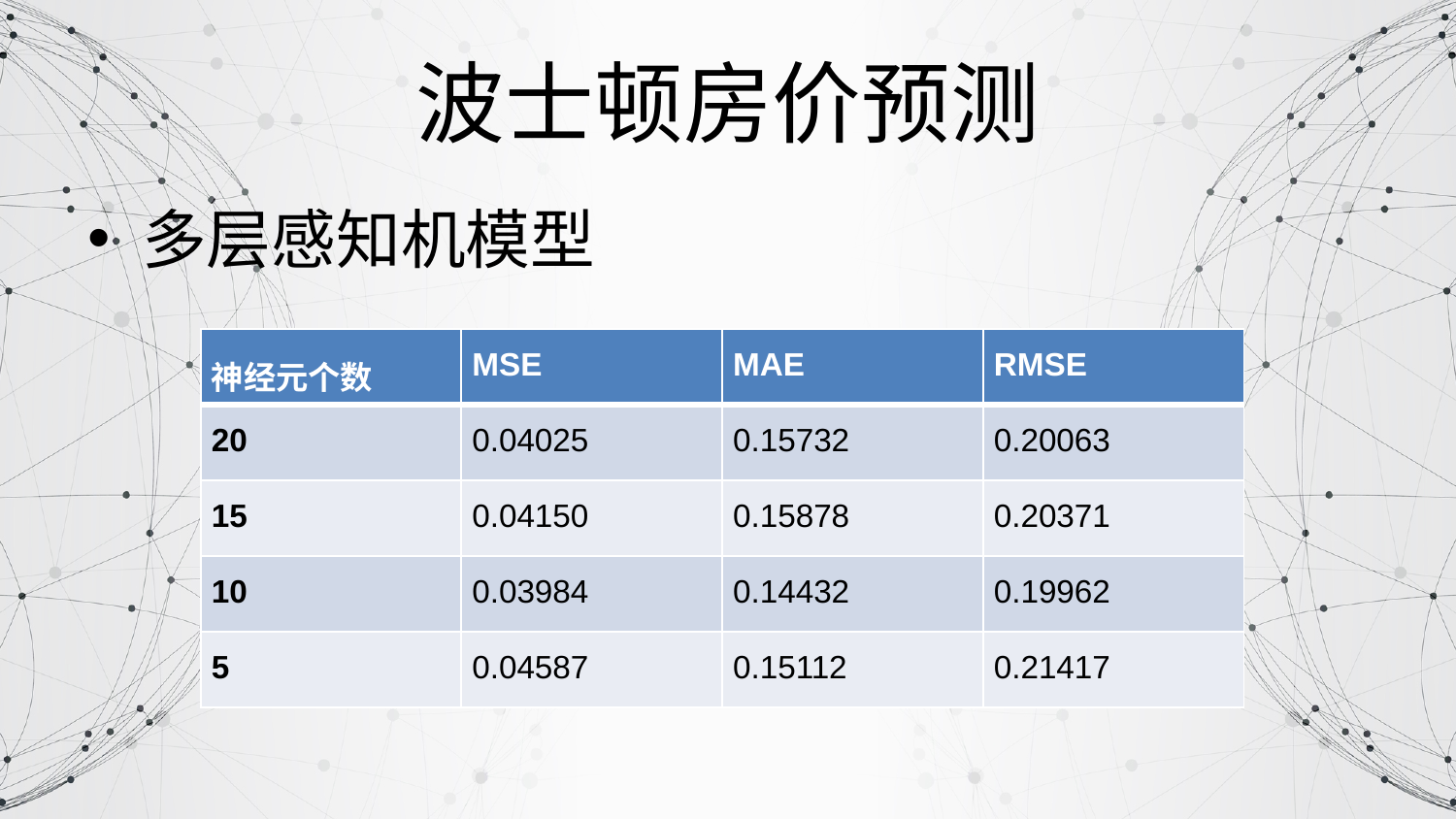

# 波士顿房价预测
多层感知机模型

| 神经元个数 | MSE | MAE | RMSE |
| --- | --- | --- | --- |
| 20 | 0.04025 | 0.15732 | 0.20063 |
| 15 | 0.04150 | 0.15878 | 0.20371 |
| 10 | 0.03984 | 0.14432 | 0.19962 |
| 5 | 0.04587 | 0.15112 | 0.21417 |